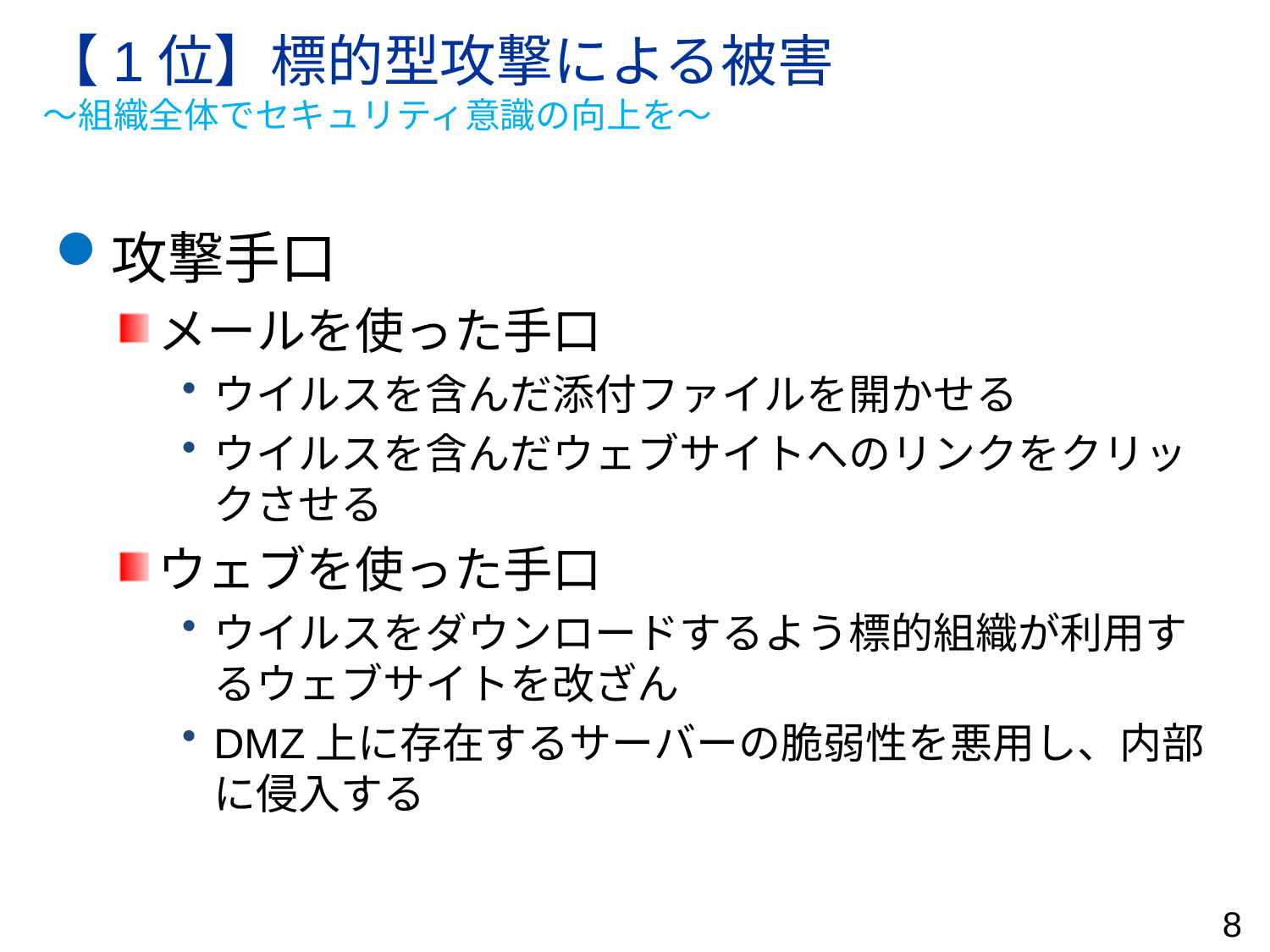

# 【1位】標的型攻撃による被害 ～組織全体でセキュリティ意識の向上を～
攻撃手口
メールを使った手口
ウイルスを含んだ添付ファイルを開かせる
ウイルスを含んだウェブサイトへのリンクをクリックさせる
ウェブを使った手口
ウイルスをダウンロードするよう標的組織が利用するウェブサイトを改ざん
DMZ上に存在するサーバーの脆弱性を悪用し、内部に侵入する

8